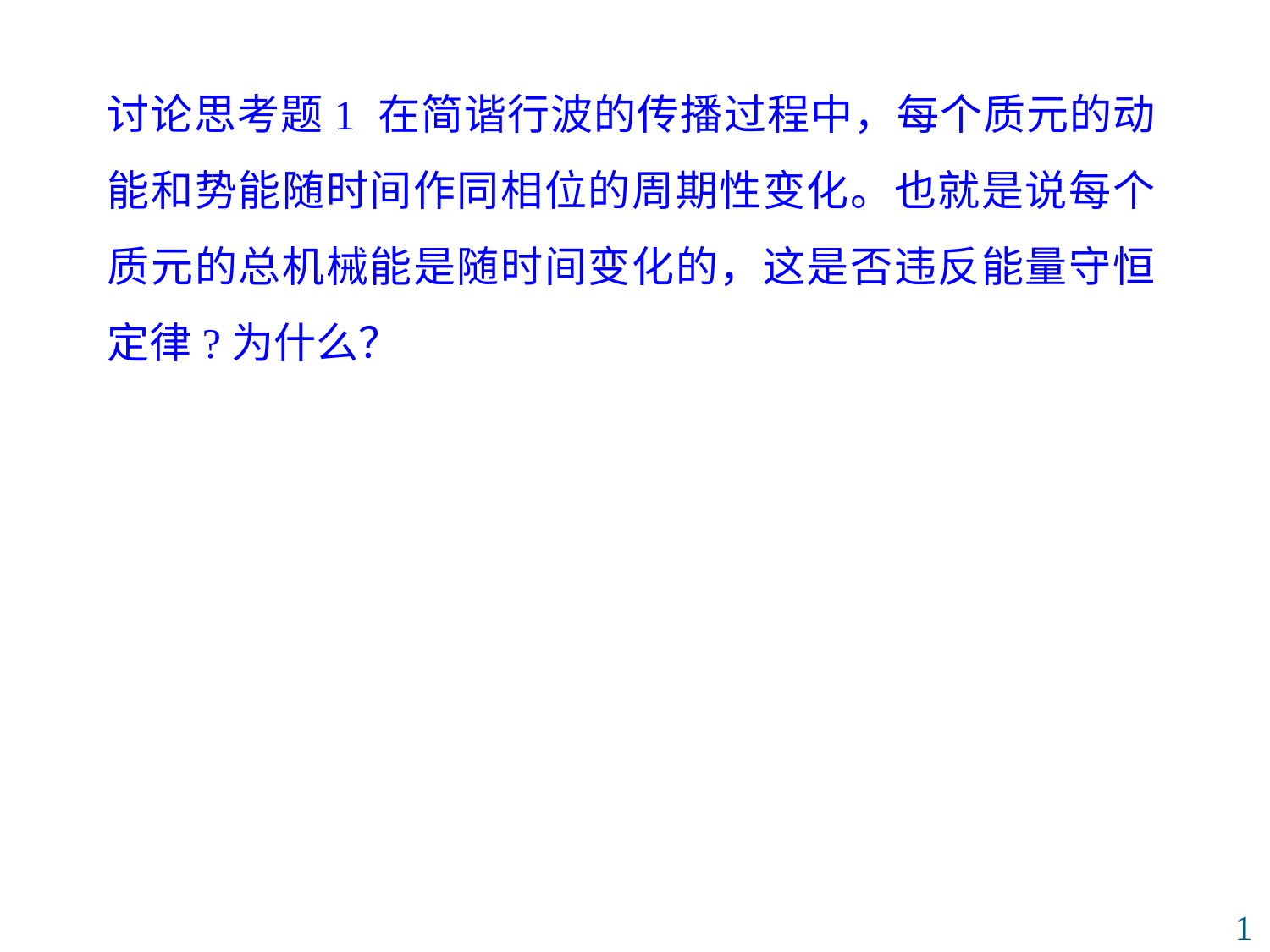

讨论思考题1 在简谐行波的传播过程中，每个质元的动能和势能随时间作同相位的周期性变化。也就是说每个质元的总机械能是随时间变化的，这是否违反能量守恒定律?为什么？
1